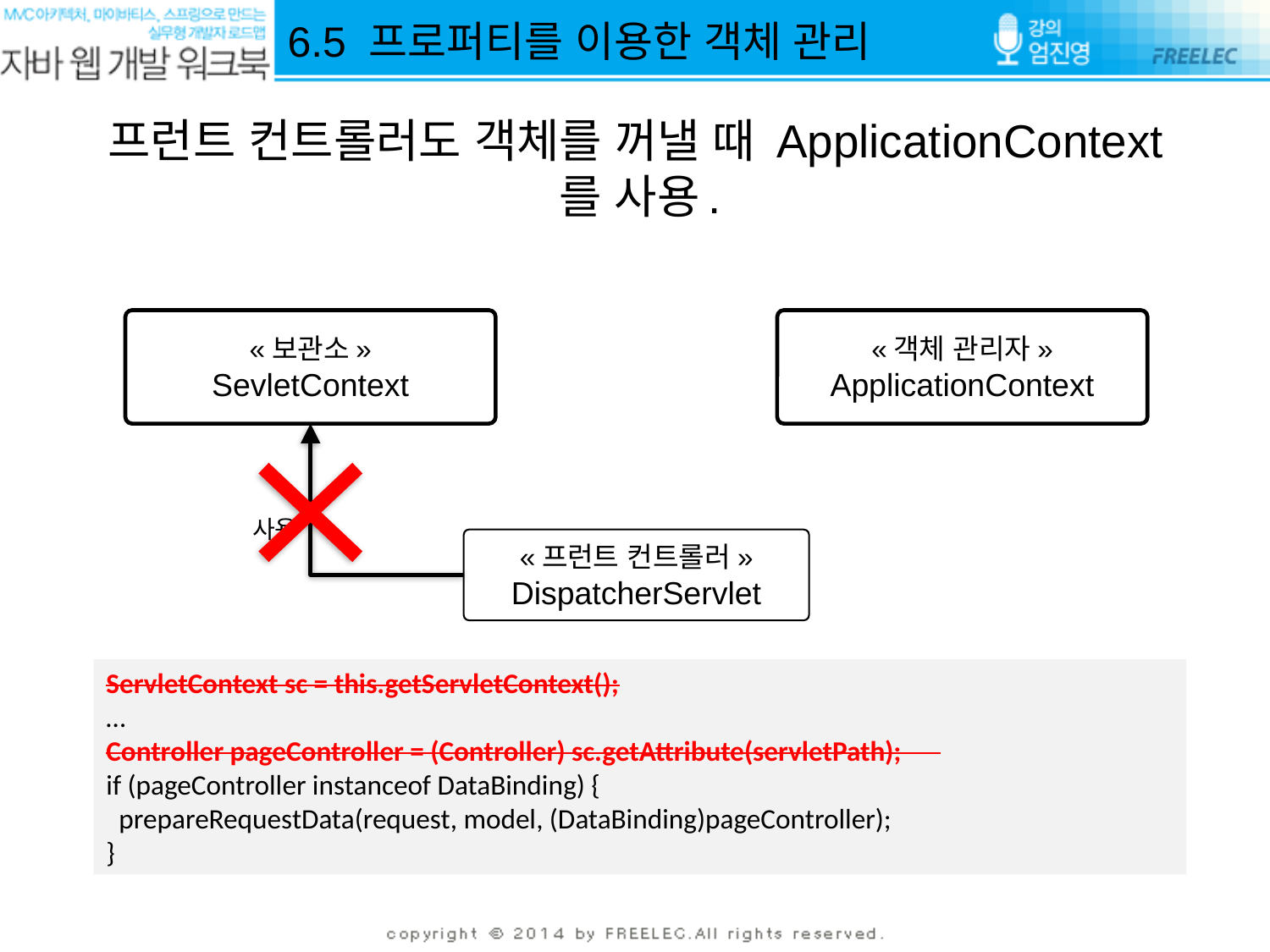

6.5 프로퍼티를 이용한 객체 관리
프런트 컨트롤러도 객체를 꺼낼 때 ApplicationContext를 사용.
«보관소»
SevletContext
«객체 관리자»
ApplicationContext

사용
«프런트 컨트롤러»
DispatcherServlet
ServletContext sc = this.getServletContext();
…
Controller pageController = (Controller) sc.getAttribute(servletPath);
if (pageController instanceof DataBinding) {
  prepareRequestData(request, model, (DataBinding)pageController);
}